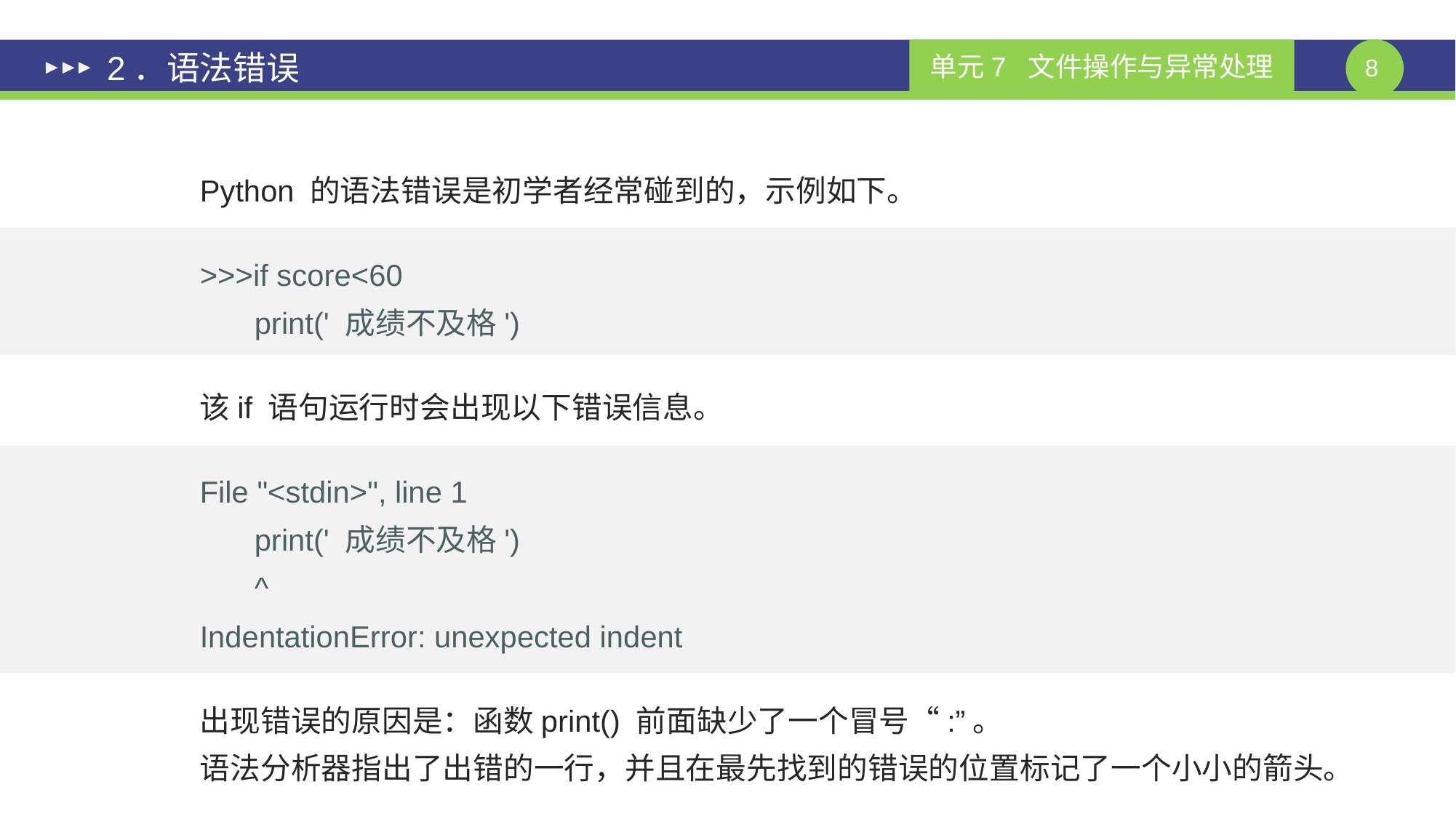

# 2．语法错误
Python 的语法错误是初学者经常碰到的，示例如下。

>>>if score<60
	print(' 成绩不及格')

该if 语句运行时会出现以下错误信息。

File "<stdin>", line 1
	print(' 成绩不及格')
	^
IndentationError: unexpected indent

出现错误的原因是：函数print() 前面缺少了一个冒号“:”。
语法分析器指出了出错的一行，并且在最先找到的错误的位置标记了一个小小的箭头。